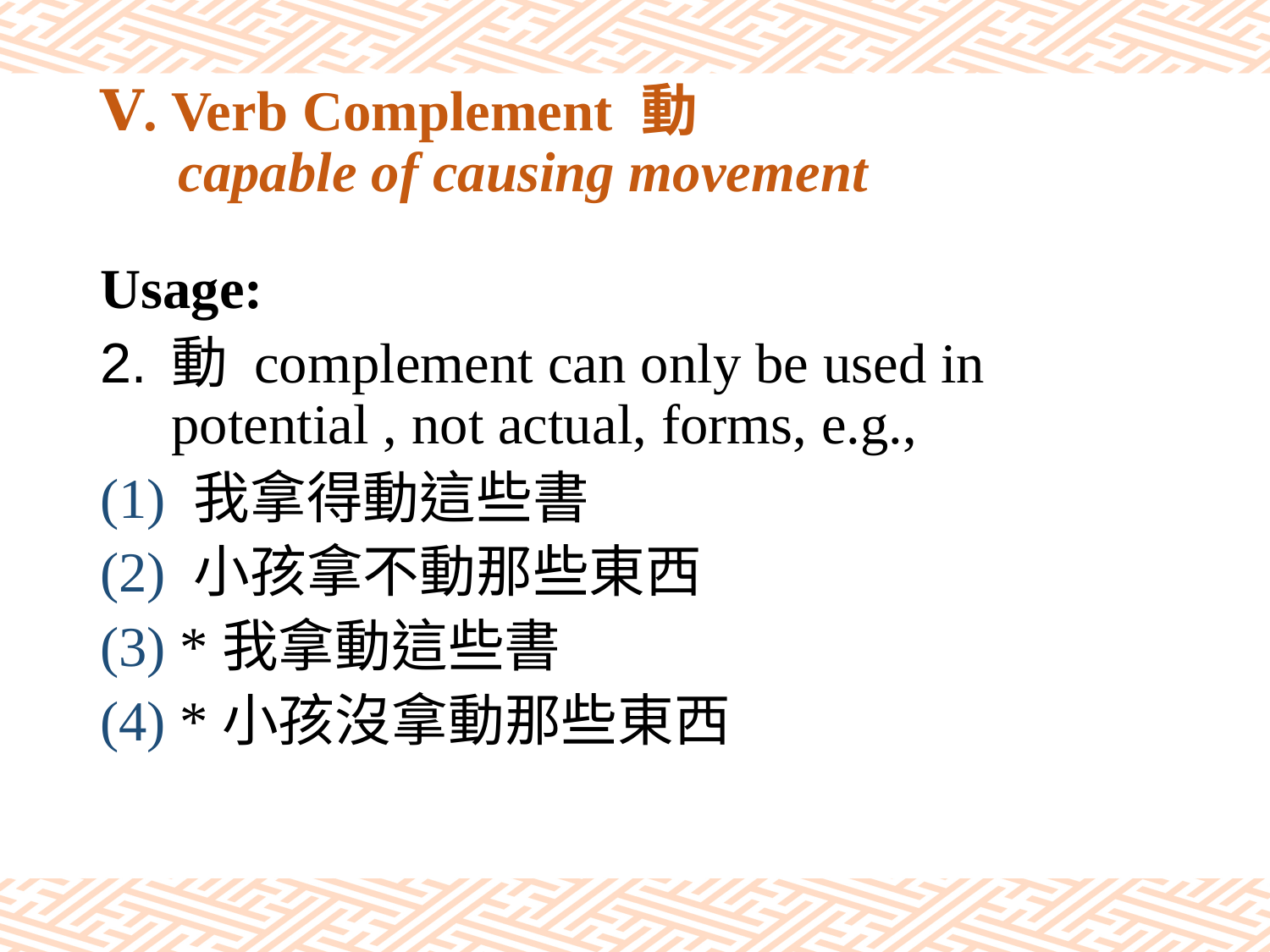

# Ⅴ. Verb Complement 動 capable of causing movement
Usage:
動 complement can only be used in potential , not actual, forms, e.g.,
(1) 我拿得動這些書
(2) 小孩拿不動那些東西
(3) *我拿動這些書
(4) *小孩沒拿動那些東西